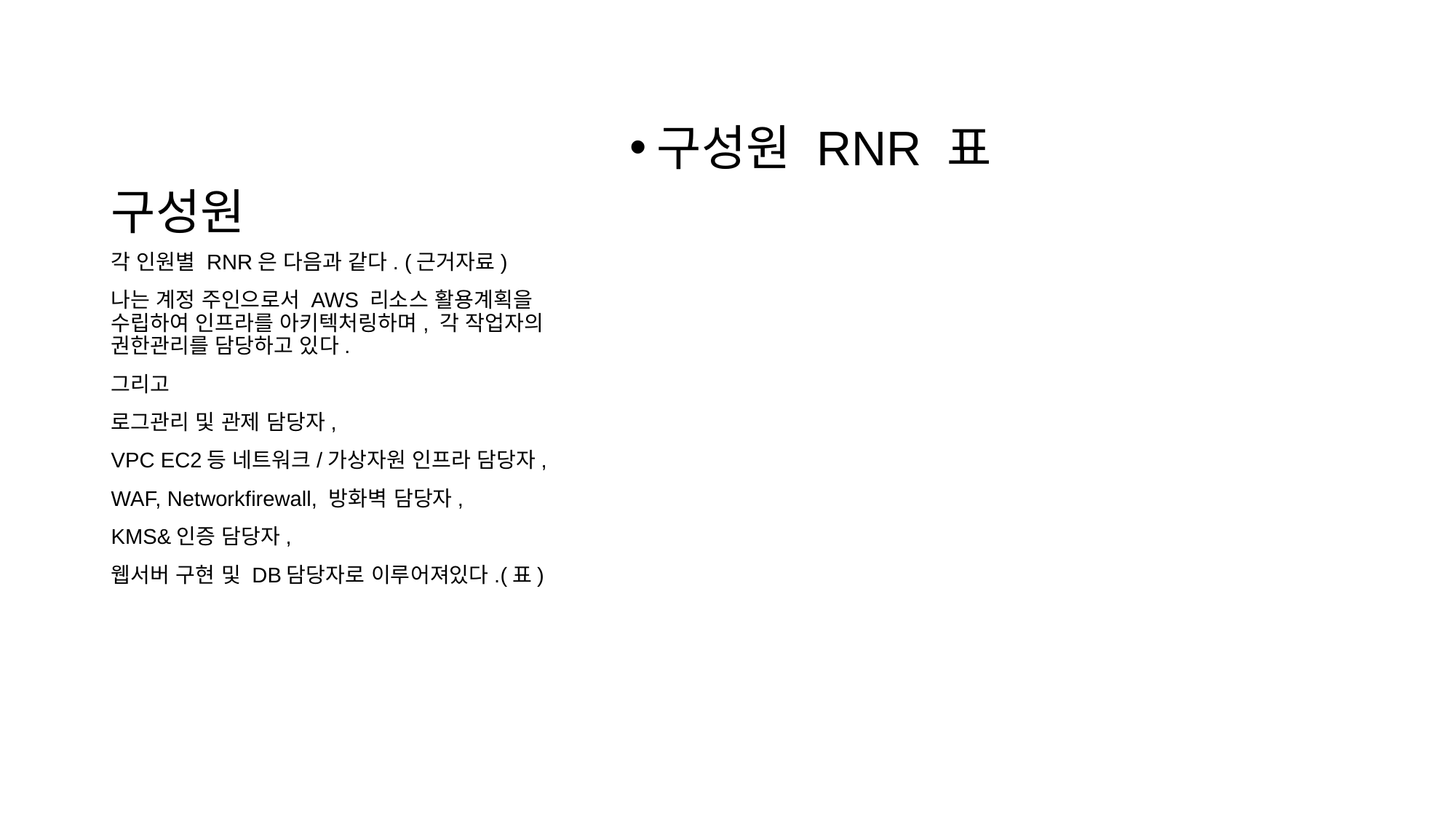

# 구성원
구성원 RNR 표
각 인원별 RNR은 다음과 같다. (근거자료)
나는 계정 주인으로서 AWS 리소스 활용계획을 수립하여 인프라를 아키텍처링하며, 각 작업자의 권한관리를 담당하고 있다.
그리고
로그관리 및 관제 담당자,
VPC EC2등 네트워크/가상자원 인프라 담당자,
WAF, Networkfirewall, 방화벽 담당자,
KMS&인증 담당자,
웹서버 구현 및 DB담당자로 이루어져있다.(표)